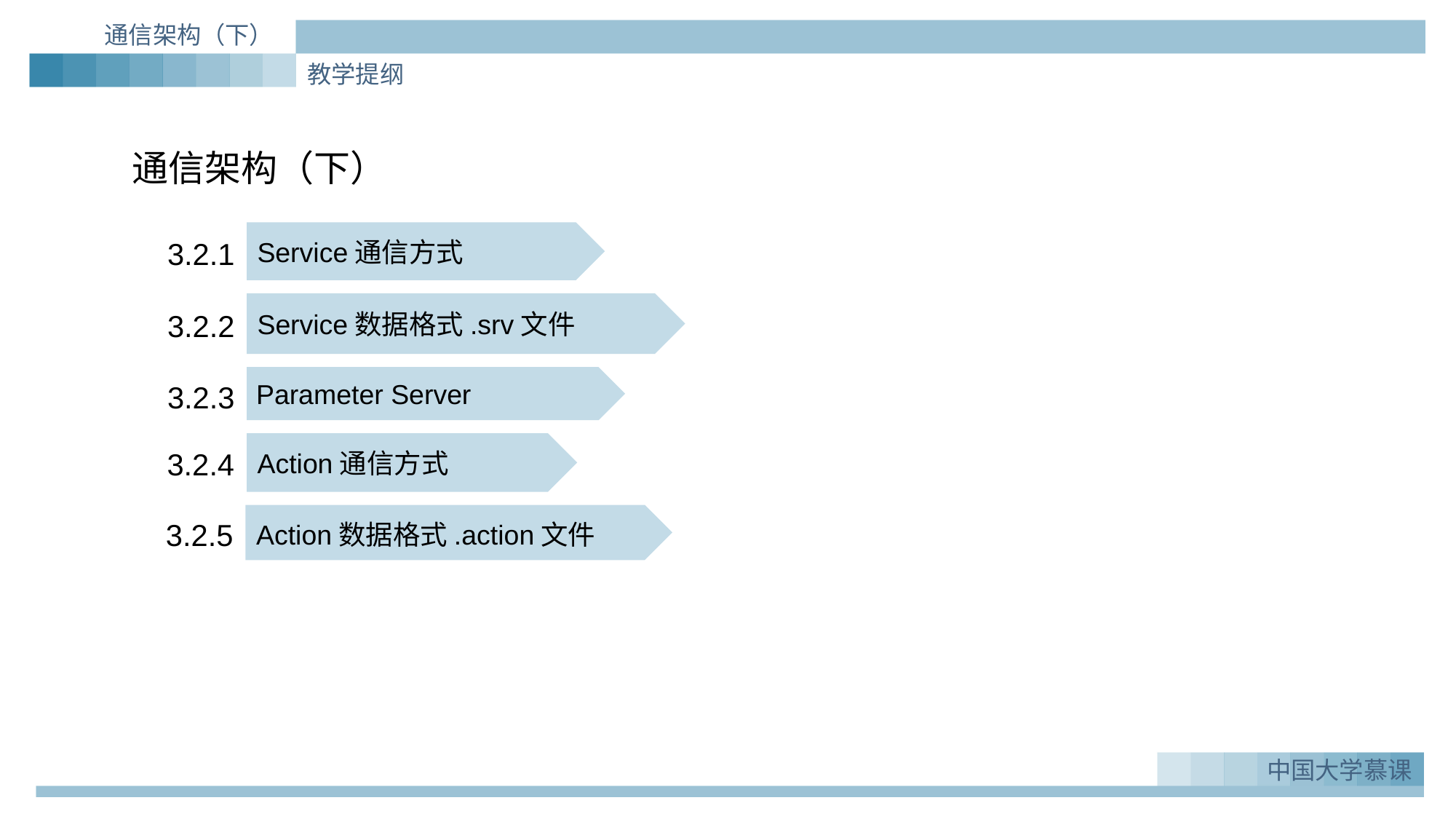

通信架构（下）
教学提纲
通信架构（下）

Service通信方式
3.2.1

3.2.2
Service数据格式.srv文件

Parameter Server
3.2.3

3.2.4
Action通信方式
Action数据格式.action文件
3.2.5
中国大学慕课